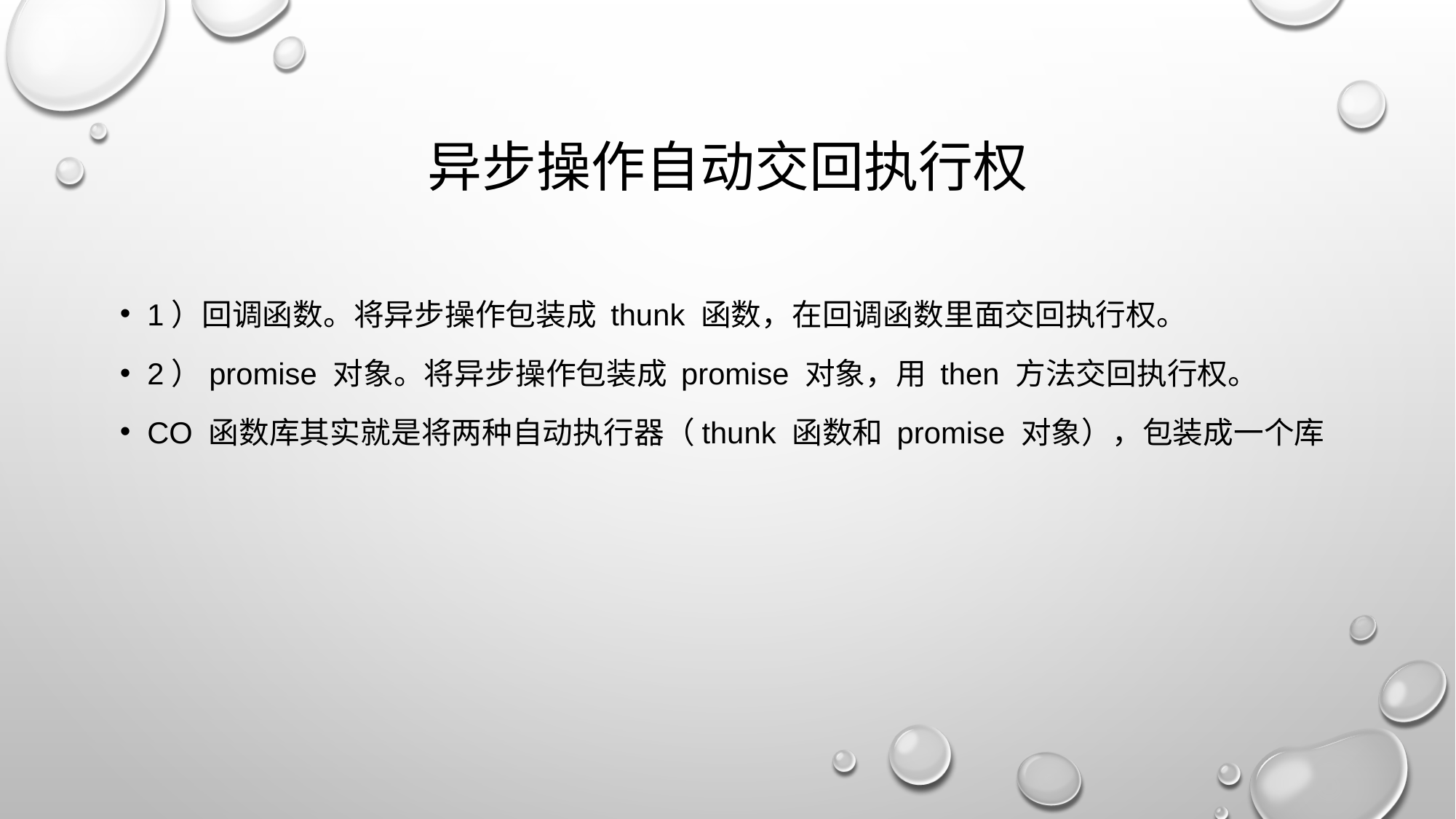

# 异步操作自动交回执行权
1）回调函数。将异步操作包装成 thunk 函数，在回调函数里面交回执行权。
2）promise 对象。将异步操作包装成 promise 对象，用 then 方法交回执行权。
co 函数库其实就是将两种自动执行器（thunk 函数和 promise 对象），包装成一个库